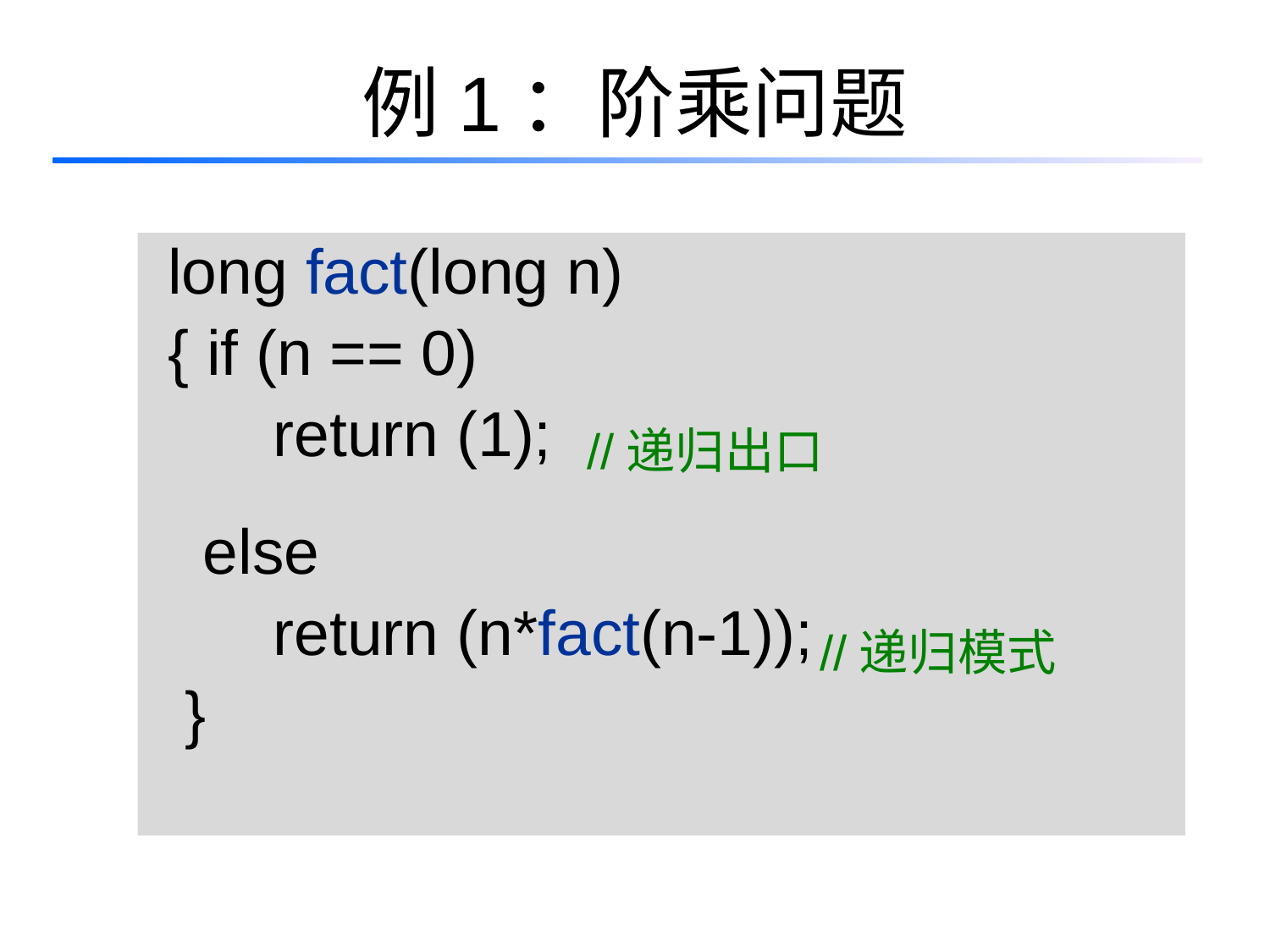

# 例1：阶乘问题

 long fact(long n)
 { if (n == 0)
       return (1);
   else
       return (n*fact(n-1));
  }
//递归出口
//递归模式